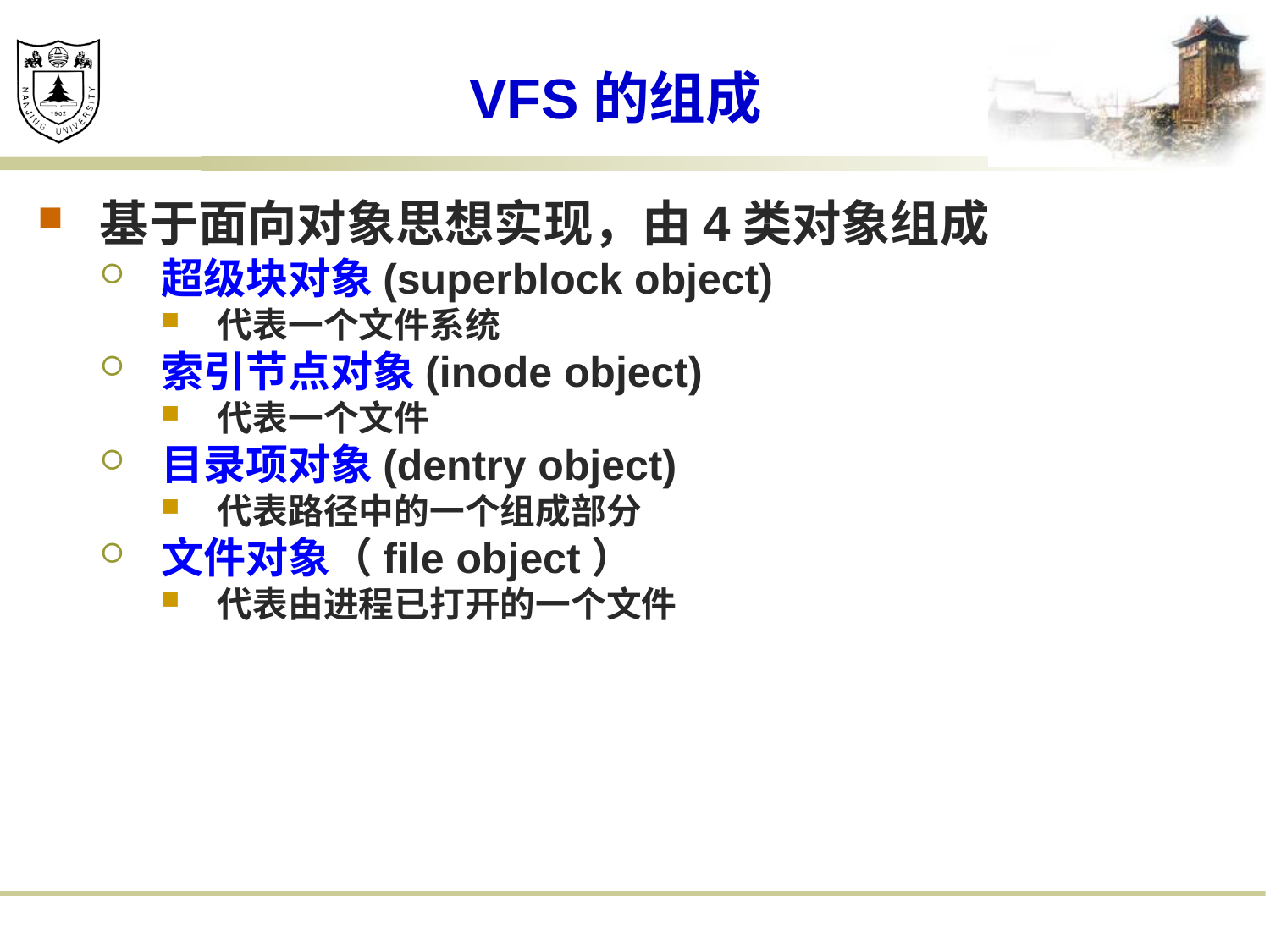

# VFS的组成
基于面向对象思想实现，由4类对象组成
超级块对象(superblock object)
代表一个文件系统
索引节点对象(inode object)
代表一个文件
目录项对象(dentry object)
代表路径中的一个组成部分
文件对象（file object）
代表由进程已打开的一个文件

118